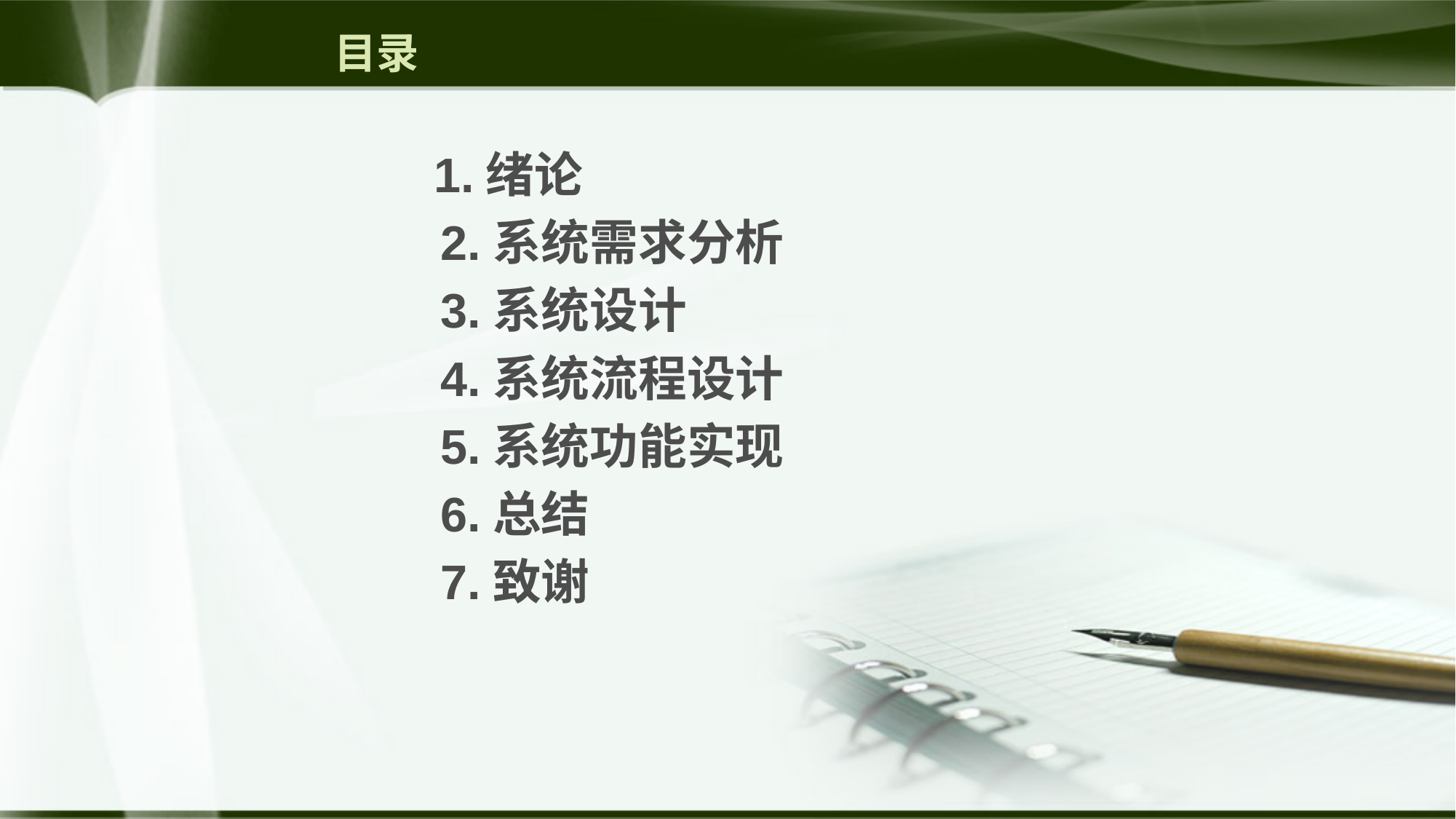

目录

      1.绪论
     2.系统需求分析
     3.系统设计
     4.系统流程设计
     5.系统功能实现
     6.总结
     7.致谢